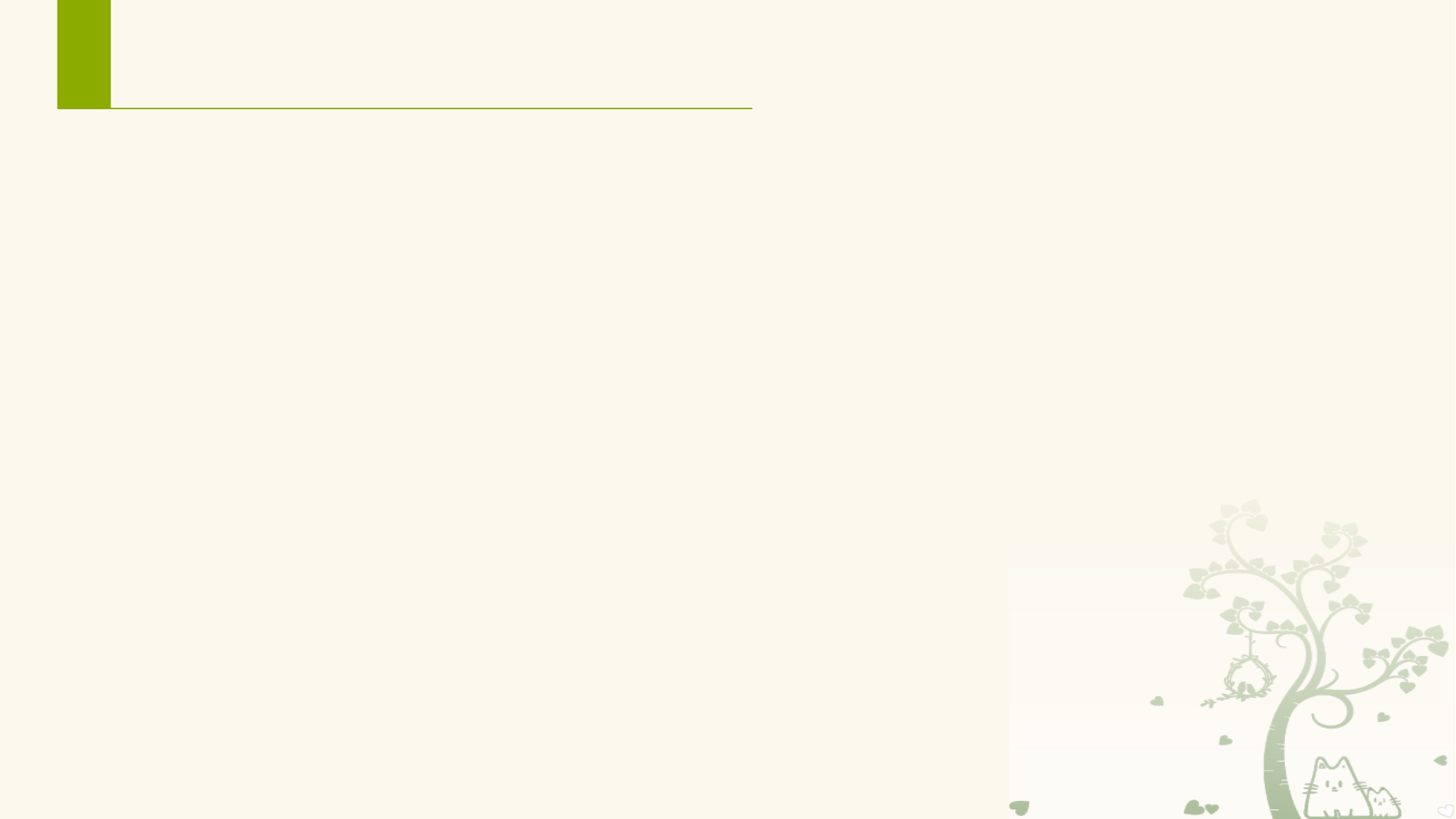

# 试一试
关于线程下列说法不正确的是（   ）

A.主线程就是UI线程。
B.服务需要运行在子线程当中。
C.当需要执行一些耗时操作时，可以将其放在子线程里去执行。
D.在子线程中不能直接操作UI组件。